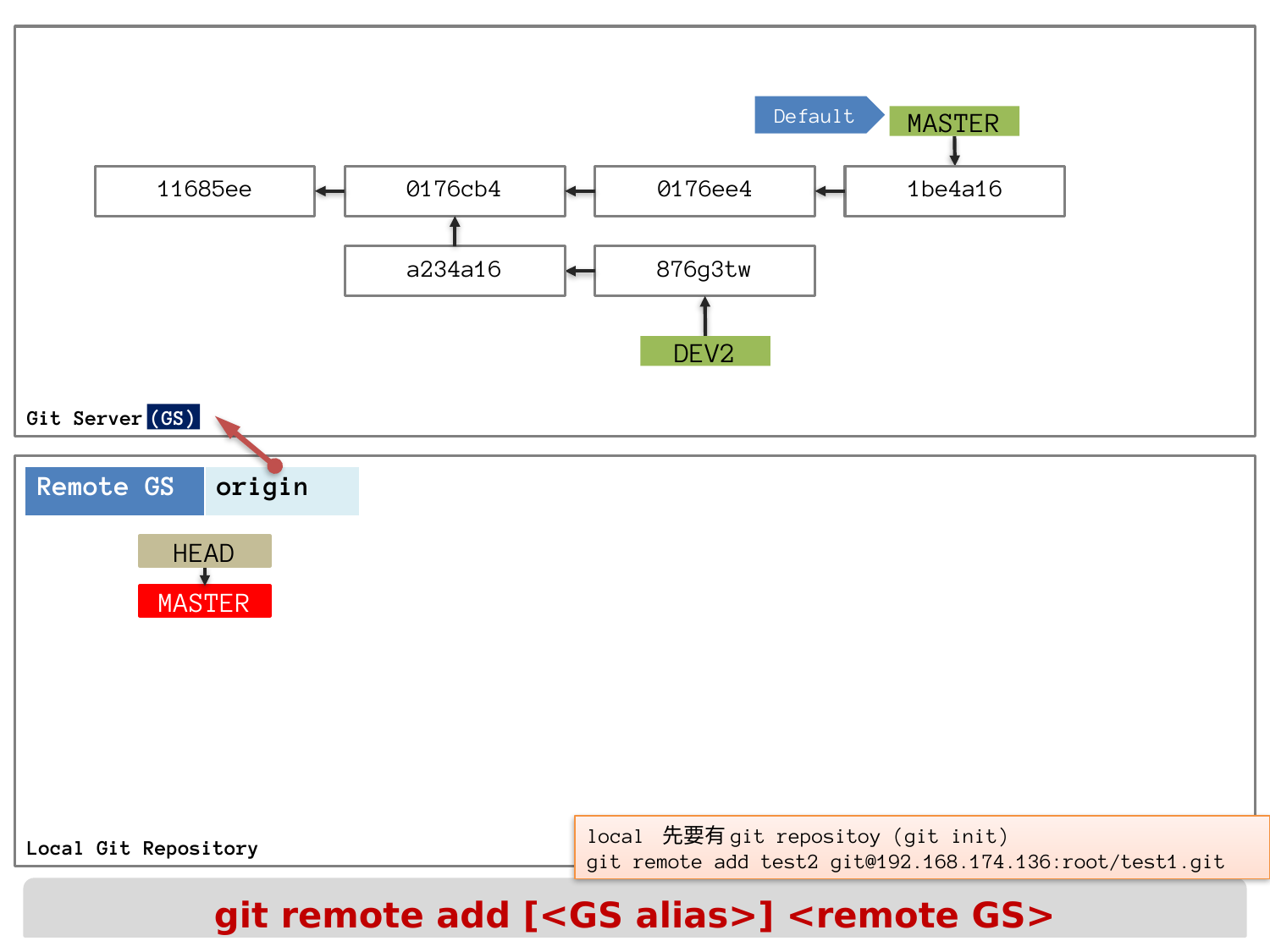

Default
MASTER

11685ee

0176cb4

0176ee4

1be4a16

a234a16

876g3tw
DEV2
(GS)
| Remote GS | origin |
| --- | --- |
HEAD
MASTER
local 先要有git repositoy (git init)
git remote add test2 git@192.168.174.136:root/test1.git
git remote add [<GS alias>] <remote GS>